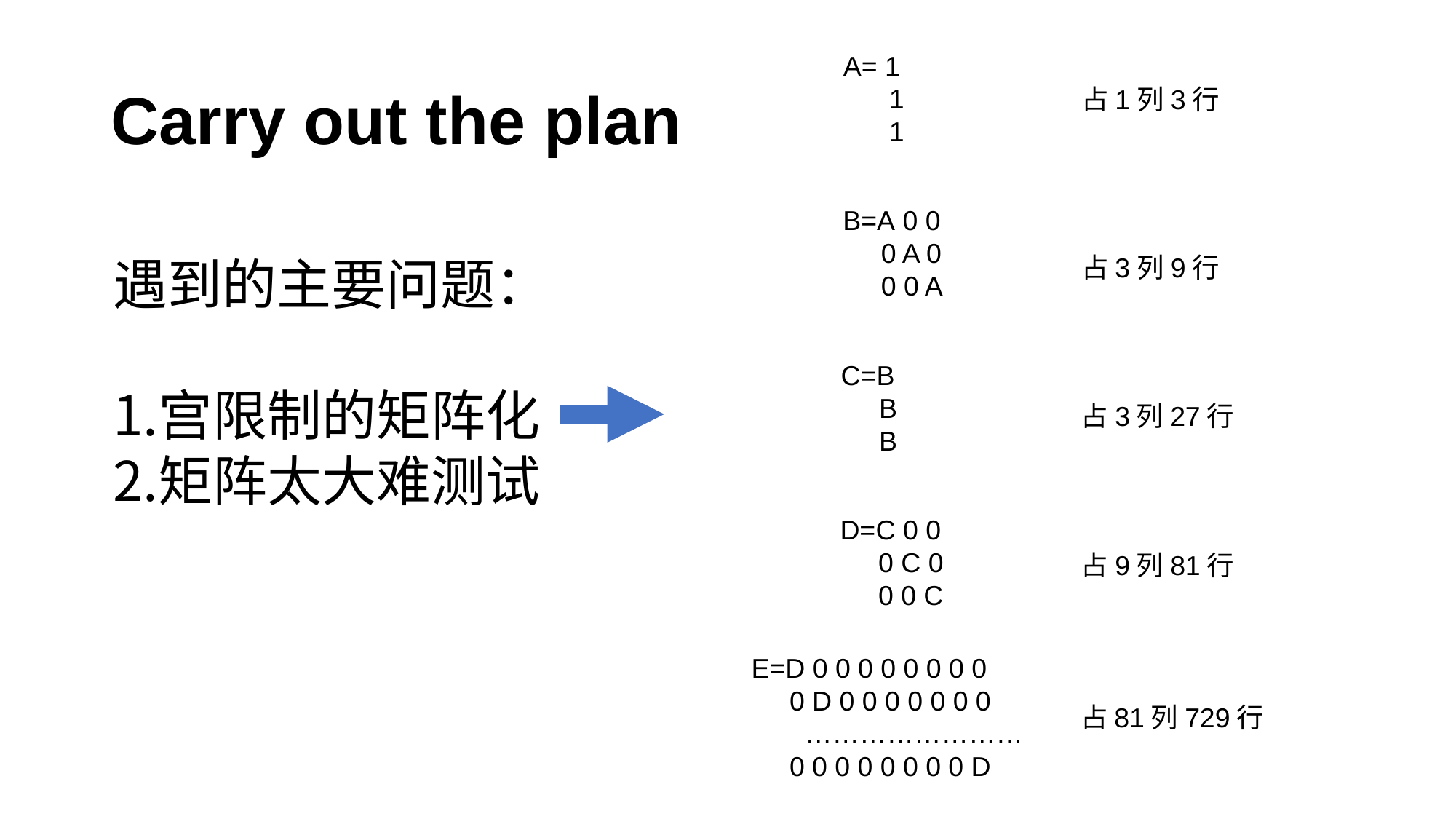

# Carry out the plan
A= 1
      1
      1
占1列3行
B=A 0 0
     0 A 0
     0 0 A
遇到的主要问题：

宫限制的矩阵化
矩阵太大难测试

占3列9行
C=B
     B
     B
占3列27行
D=C 0 0
     0 C 0
     0 0 C
占9列81行
E=D 0 0 0 0 0 0 0 0
     0 D 0 0 0 0 0 0 0
       ……………………
     0 0 0 0 0 0 0 0 D
占81列729行